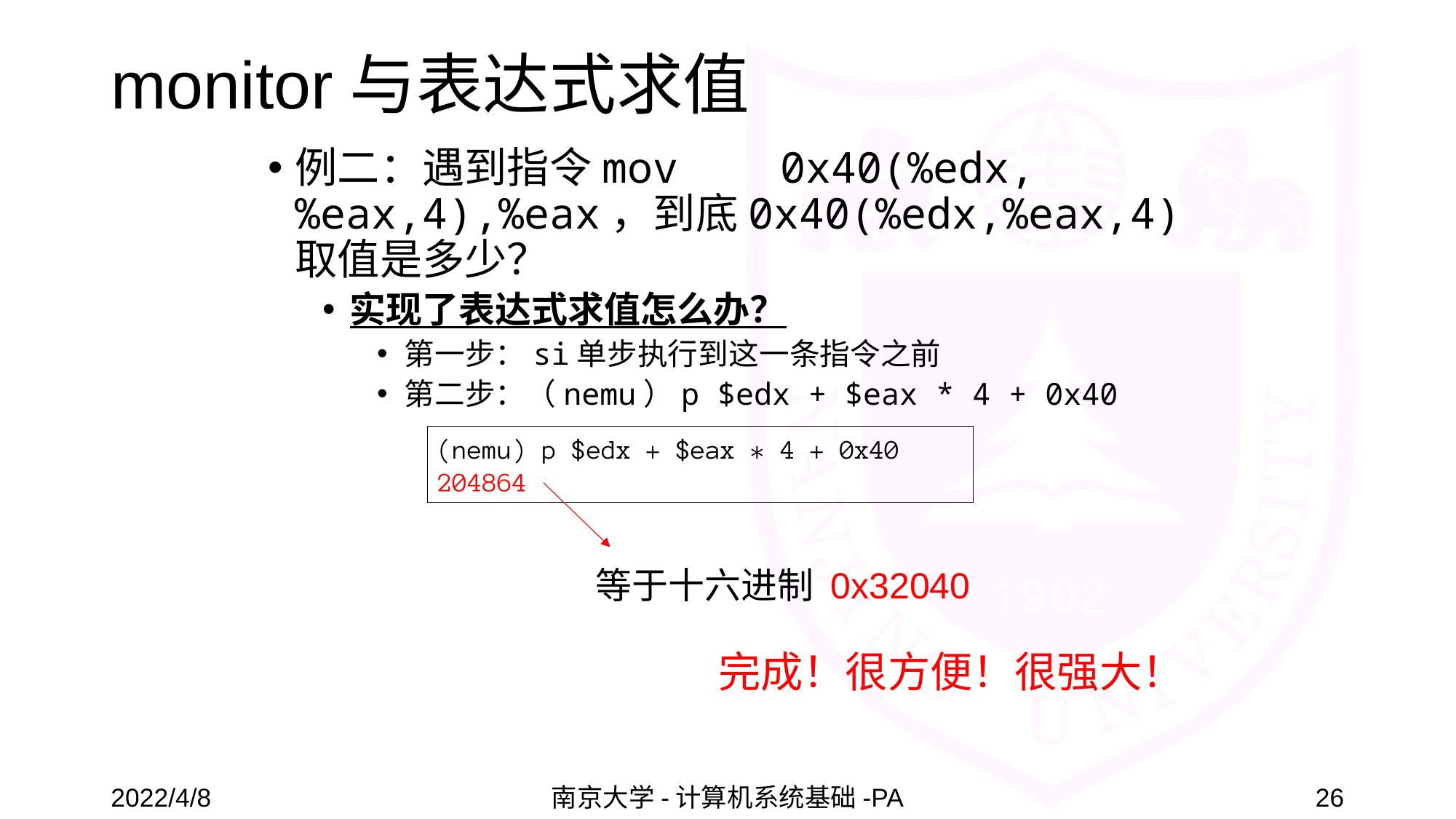

# monitor与表达式求值
例二：遇到指令mov    0x40(%edx,%eax,4),%eax，到底0x40(%edx,%eax,4)取值是多少？
实现了表达式求值怎么办？
第一步：si单步执行到这一条指令之前
第二步：（nemu）p $edx + $eax * 4 + 0x40

(nemu) p $edx + $eax * 4 + 0x40
204864
等于十六进制 0x32040
完成！很方便！很强大！
2022/4/8
南京大学-计算机系统基础-PA
26